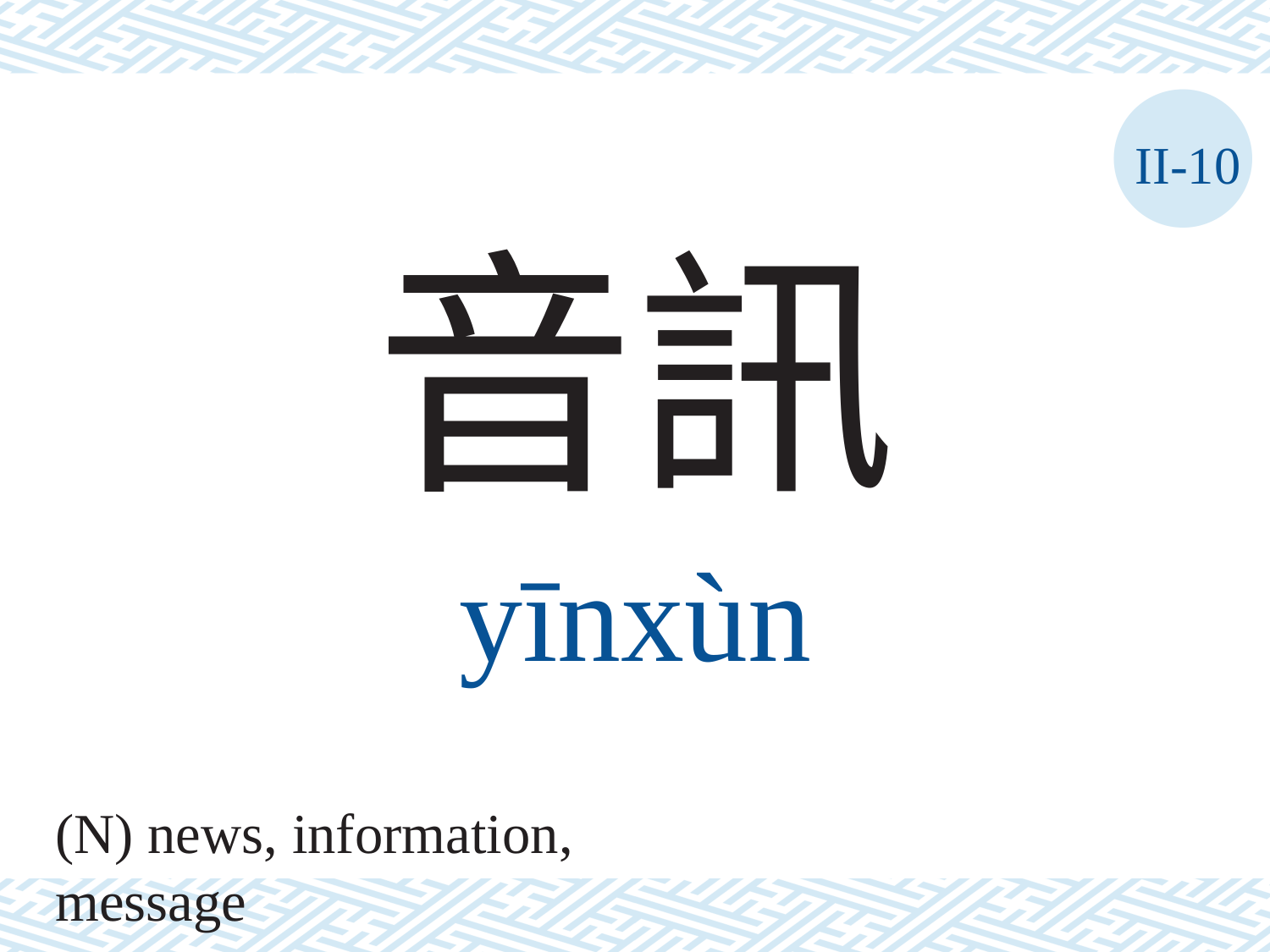

II-10
音訊
yīnxùn
(N) news, information, message